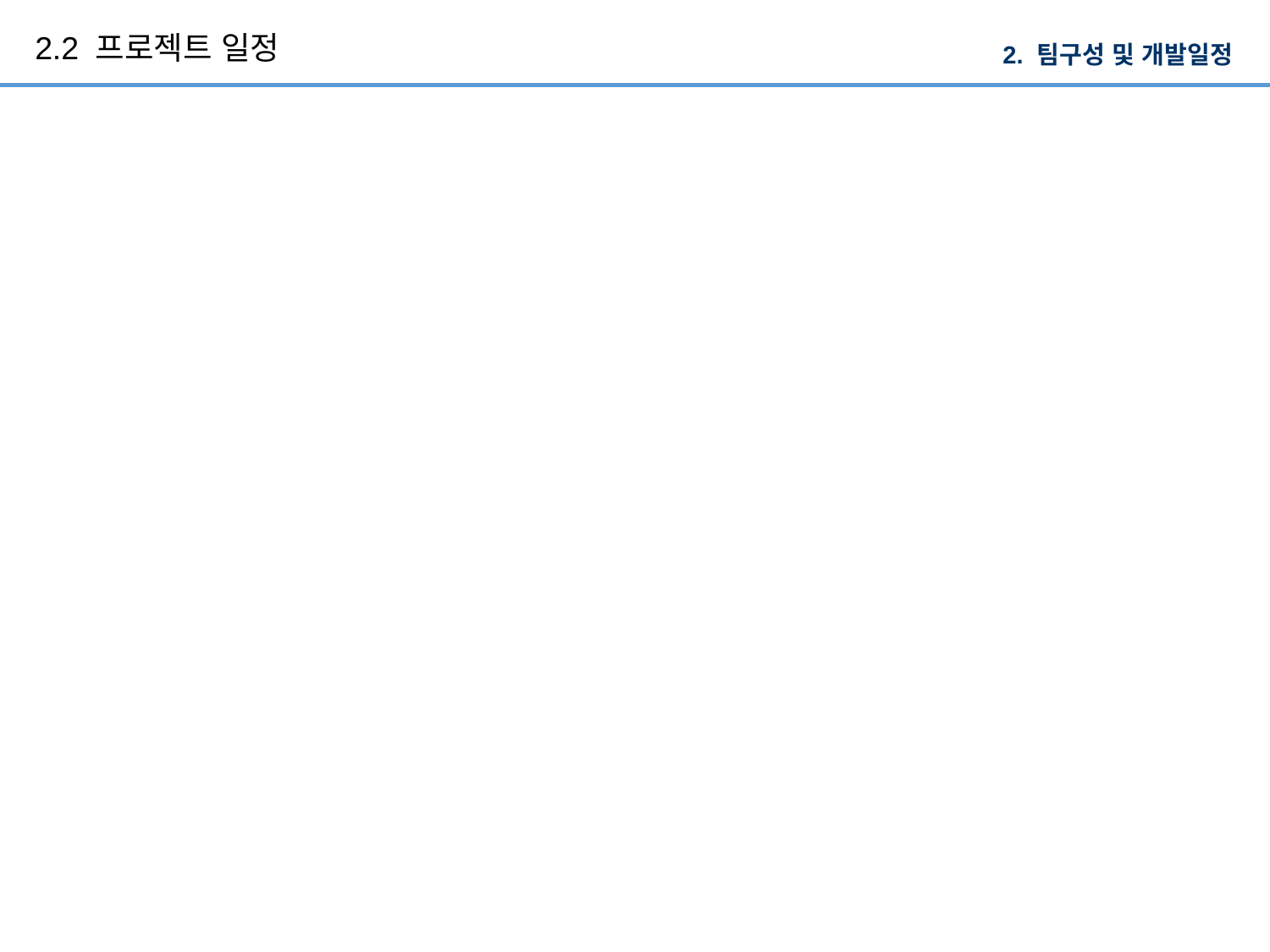

# 2.2 프로젝트 일정
2. 팀구성 및 개발일정